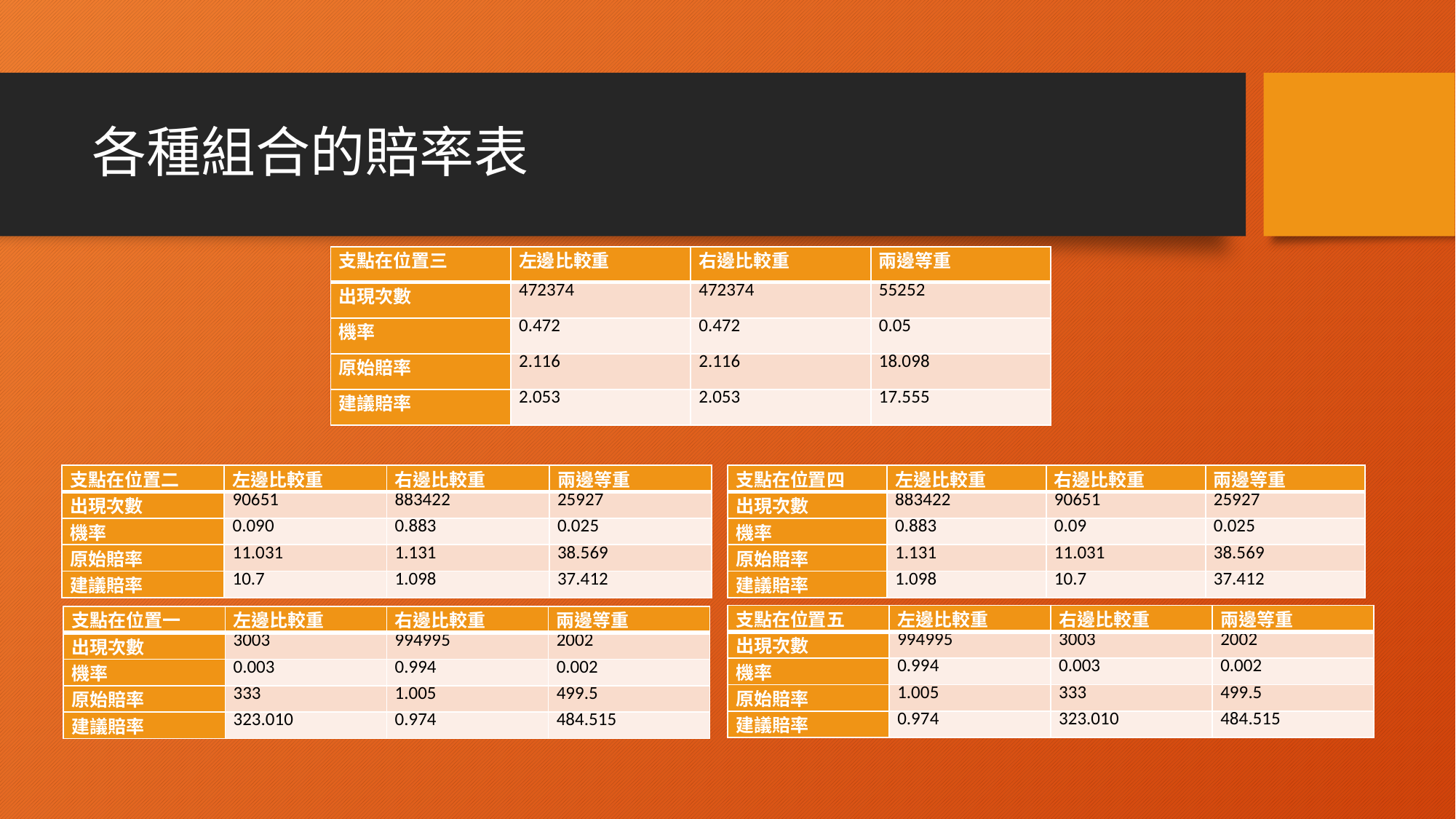

# 各種組合的賠率表
| 支點在位置三 | 左邊比較重 | 右邊比較重 | 兩邊等重 |
| --- | --- | --- | --- |
| 出現次數 | 472374 | 472374 | 55252 |
| 機率 | 0.472 | 0.472 | 0.05 |
| 原始賠率 | 2.116 | 2.116 | 18.098 |
| 建議賠率 | 2.053 | 2.053 | 17.555 |
| 支點在位置二 | 左邊比較重 | 右邊比較重 | 兩邊等重 |
| --- | --- | --- | --- |
| 出現次數 | 90651 | 883422 | 25927 |
| 機率 | 0.090 | 0.883 | 0.025 |
| 原始賠率 | 11.031 | 1.131 | 38.569 |
| 建議賠率 | 10.7 | 1.098 | 37.412 |
| 支點在位置四 | 左邊比較重 | 右邊比較重 | 兩邊等重 |
| --- | --- | --- | --- |
| 出現次數 | 883422 | 90651 | 25927 |
| 機率 | 0.883 | 0.09 | 0.025 |
| 原始賠率 | 1.131 | 11.031 | 38.569 |
| 建議賠率 | 1.098 | 10.7 | 37.412 |
| 支點在位置五 | 左邊比較重 | 右邊比較重 | 兩邊等重 |
| --- | --- | --- | --- |
| 出現次數 | 994995 | 3003 | 2002 |
| 機率 | 0.994 | 0.003 | 0.002 |
| 原始賠率 | 1.005 | 333 | 499.5 |
| 建議賠率 | 0.974 | 323.010 | 484.515 |
| 支點在位置一 | 左邊比較重 | 右邊比較重 | 兩邊等重 |
| --- | --- | --- | --- |
| 出現次數 | 3003 | 994995 | 2002 |
| 機率 | 0.003 | 0.994 | 0.002 |
| 原始賠率 | 333 | 1.005 | 499.5 |
| 建議賠率 | 323.010 | 0.974 | 484.515 |